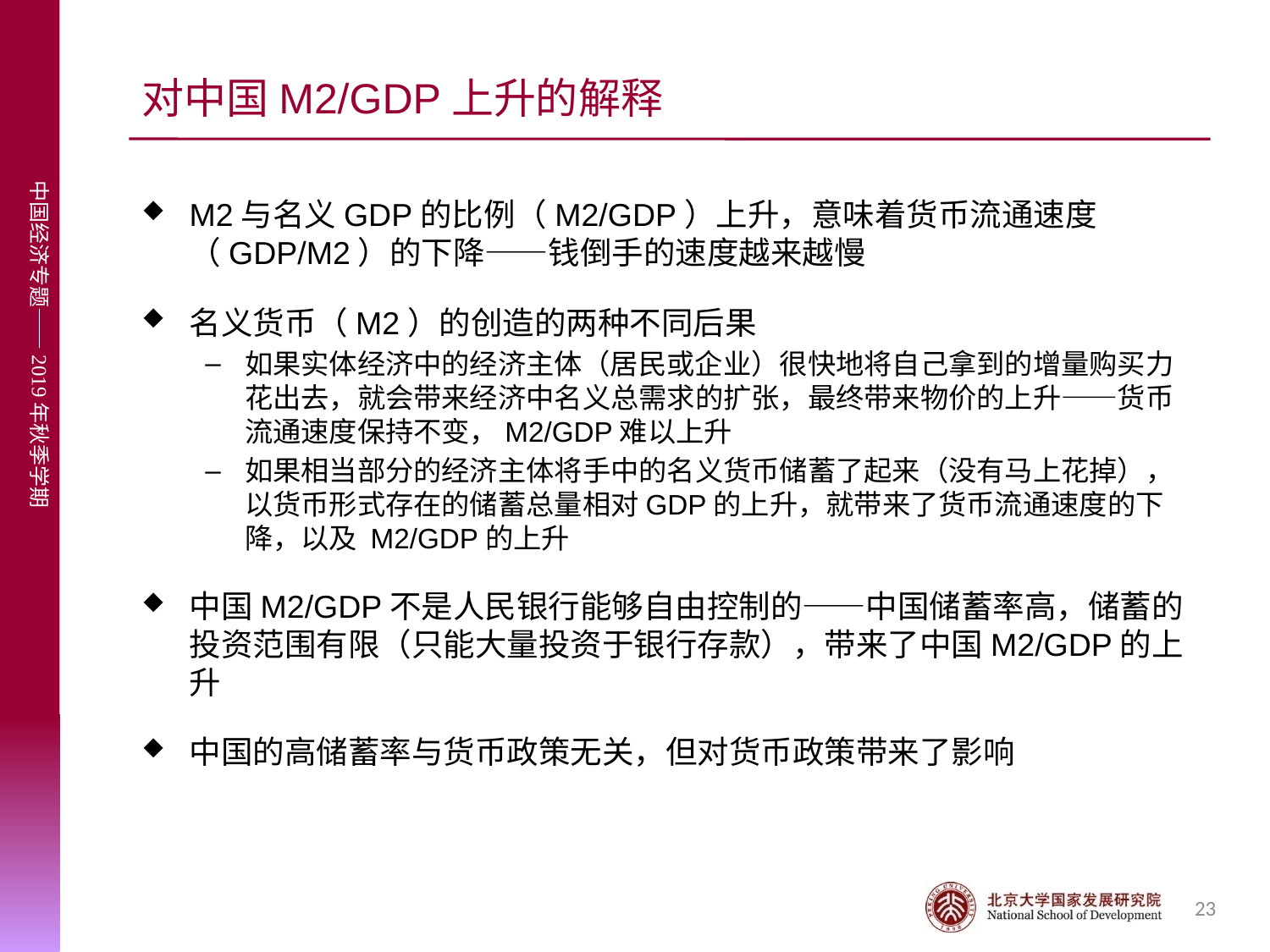

# 对中国M2/GDP上升的解释
M2与名义GDP的比例（M2/GDP）上升，意味着货币流通速度（GDP/M2）的下降——钱倒手的速度越来越慢
名义货币（M2）的创造的两种不同后果
如果实体经济中的经济主体（居民或企业）很快地将自己拿到的增量购买力花出去，就会带来经济中名义总需求的扩张，最终带来物价的上升——货币流通速度保持不变，M2/GDP难以上升
如果相当部分的经济主体将手中的名义货币储蓄了起来（没有马上花掉），以货币形式存在的储蓄总量相对GDP的上升，就带来了货币流通速度的下降，以及 M2/GDP的上升
中国M2/GDP不是人民银行能够自由控制的——中国储蓄率高，储蓄的投资范围有限（只能大量投资于银行存款），带来了中国M2/GDP的上升
中国的高储蓄率与货币政策无关，但对货币政策带来了影响
23